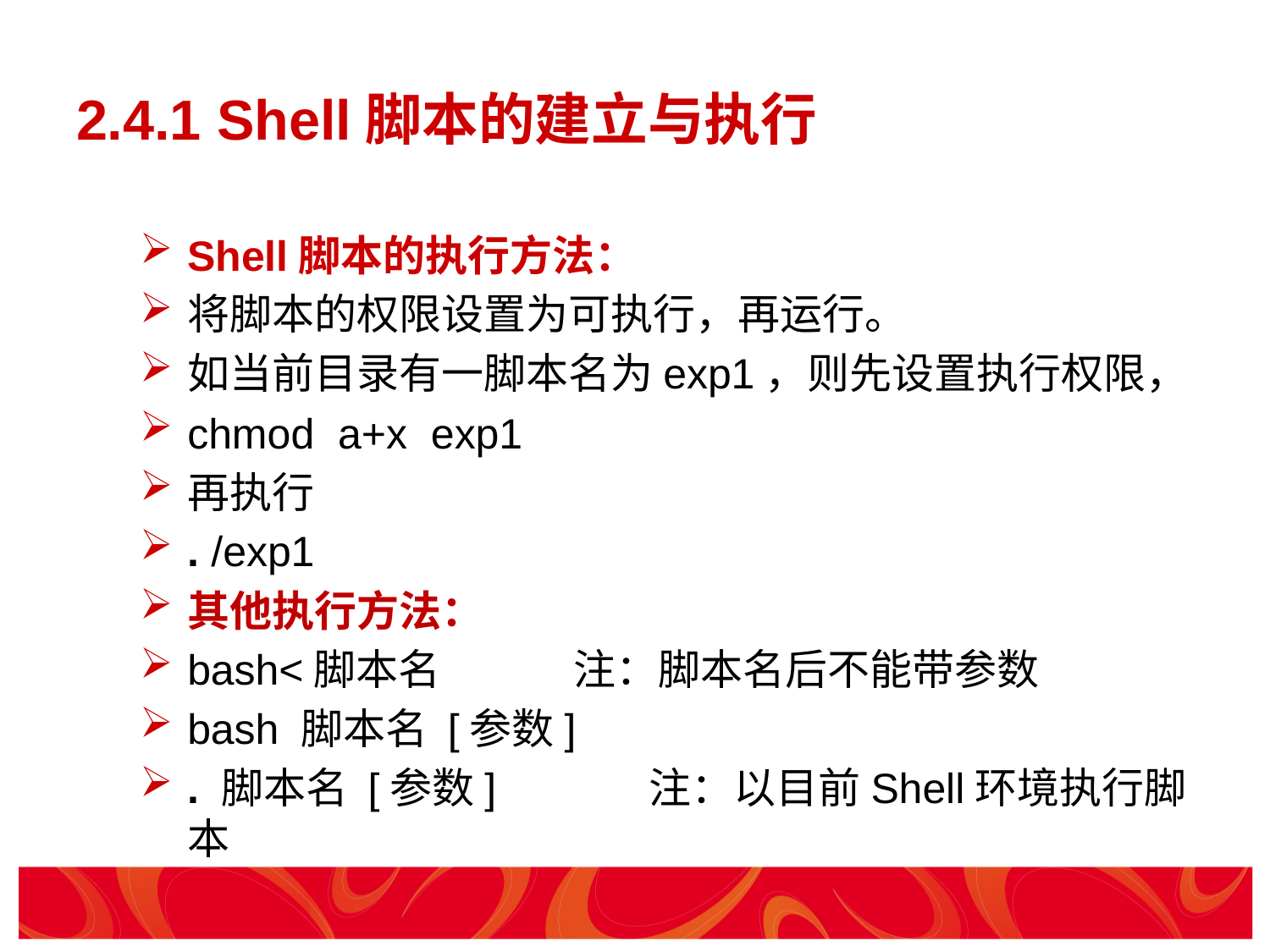

# 2.4.1 Shell脚本的建立与执行
Shell脚本的执行方法：
将脚本的权限设置为可执行，再运行。
如当前目录有一脚本名为exp1，则先设置执行权限，
chmod  a+x  exp1
再执行
. /exp1
其他执行方法：
bash<脚本名              注：脚本名后不能带参数
bash 脚本名 [参数]
. 脚本名 [参数]            注：以目前Shell环境执行脚本